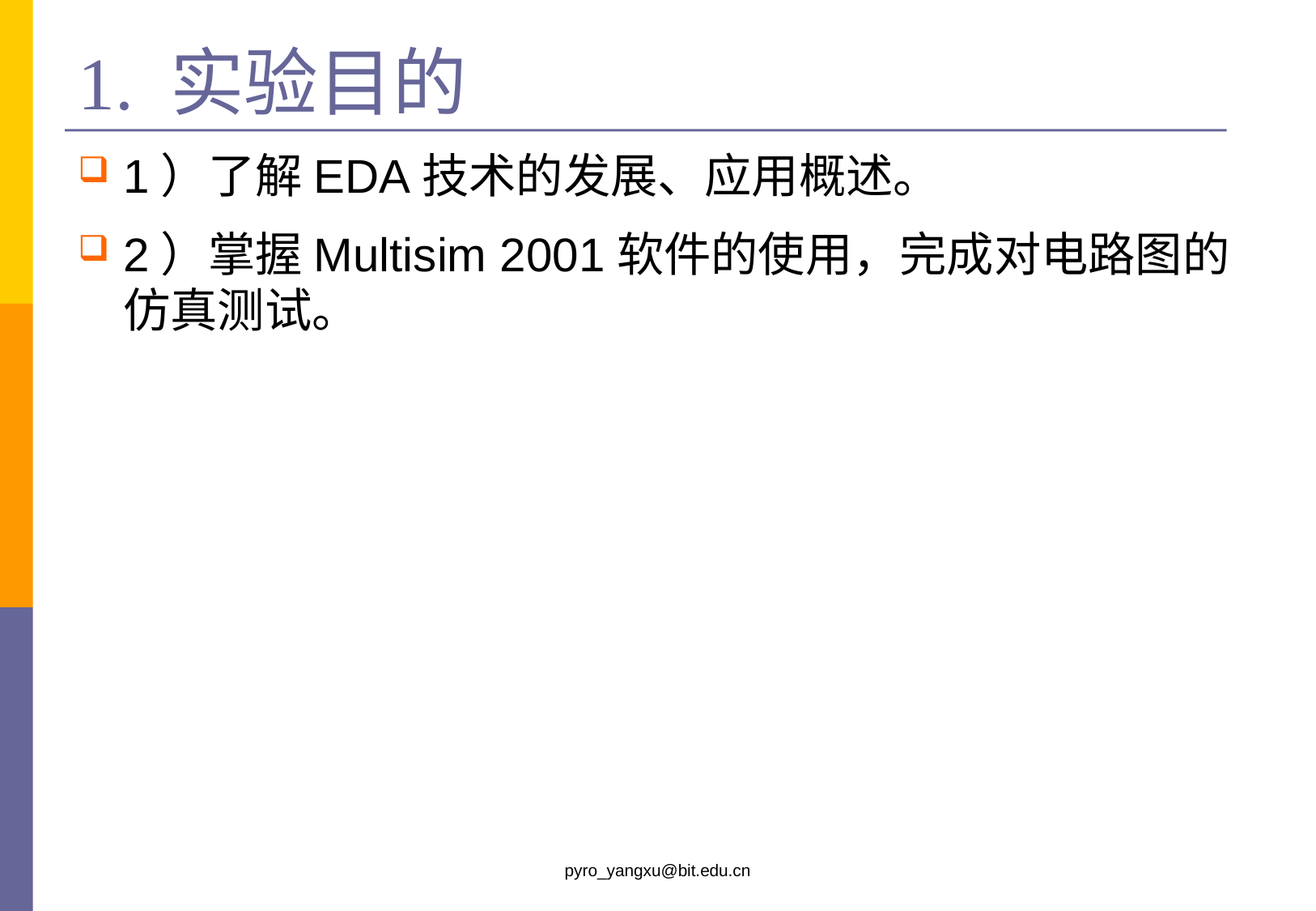

# 1. 实验目的
1）了解EDA技术的发展、应用概述。
2）掌握Multisim 2001软件的使用，完成对电路图的仿真测试。
pyro_yangxu@bit.edu.cn